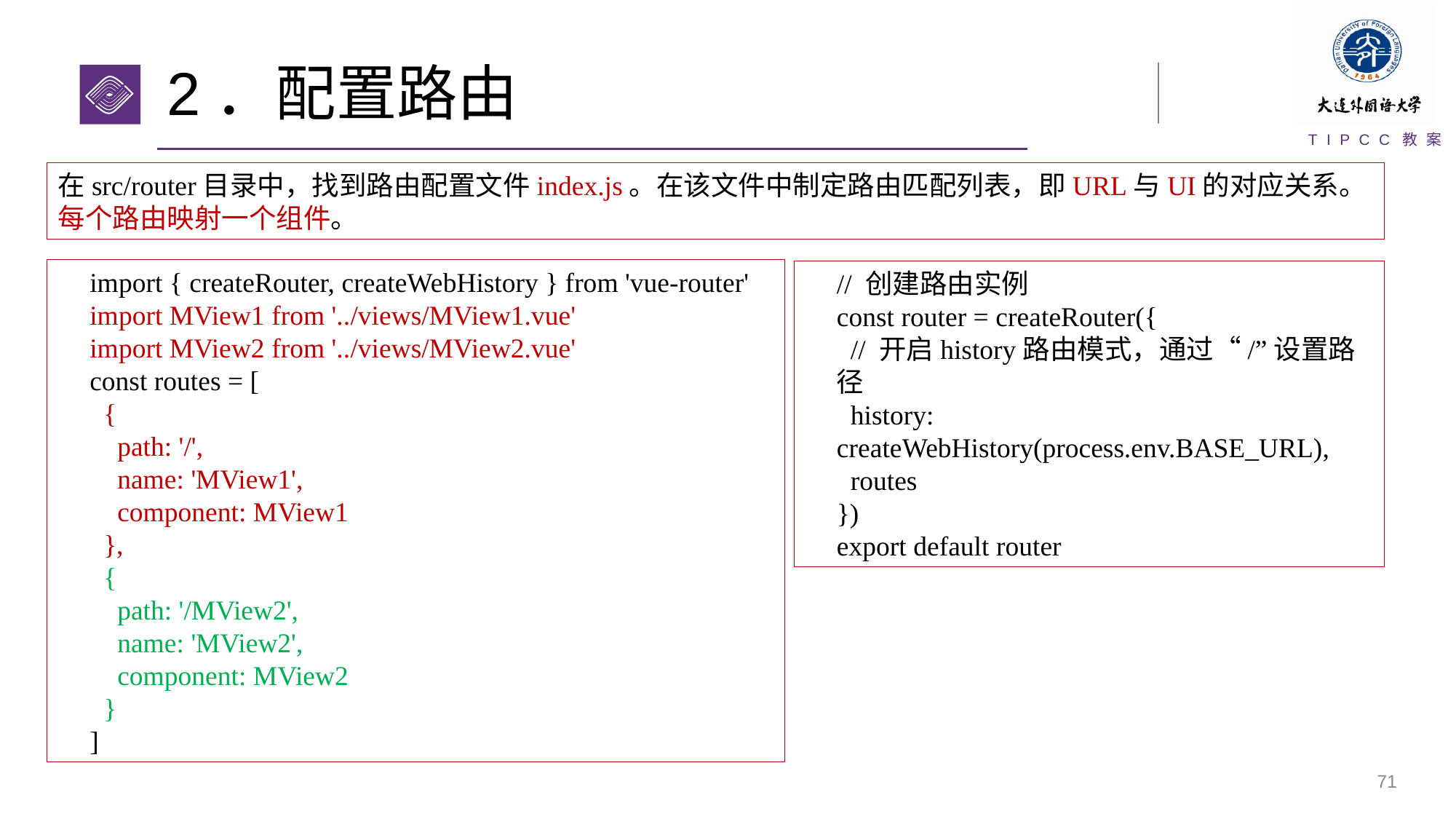

# 2．配置路由
在src/router目录中，找到路由配置文件index.js。在该文件中制定路由匹配列表，即URL与UI的对应关系。每个路由映射一个组件。
import { createRouter, createWebHistory } from 'vue-router'
import MView1 from '../views/MView1.vue'
import MView2 from '../views/MView2.vue'
const routes = [
  {
    path: '/',
    name: 'MView1',
    component: MView1
  },
  {
    path: '/MView2',
    name: 'MView2',
    component: MView2
  }
]
// 创建路由实例
const router = createRouter({
  // 开启history路由模式，通过“/”设置路径
  history: createWebHistory(process.env.BASE_URL),
  routes
})
export default router
71